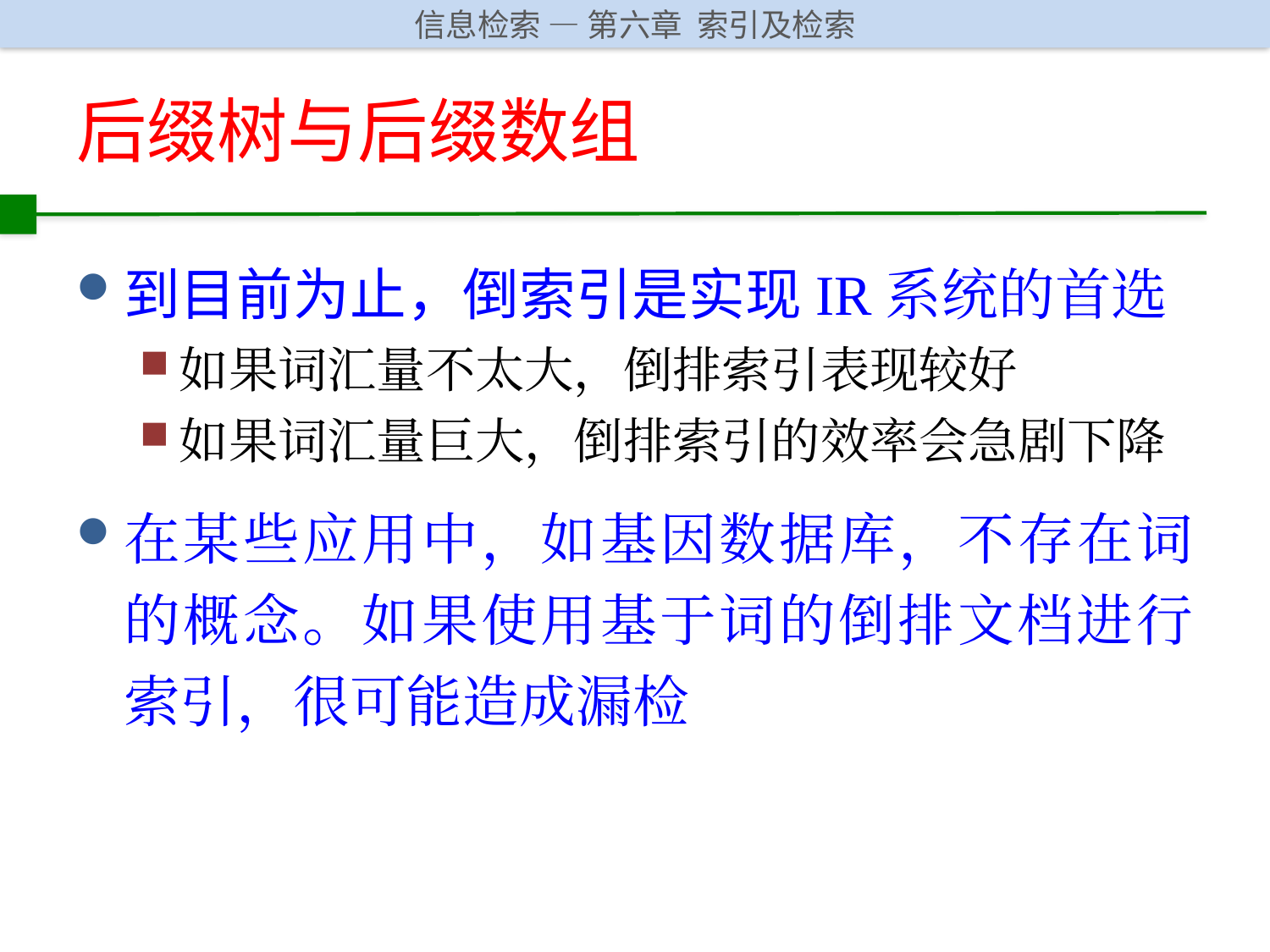

# 后缀树与后缀数组
到目前为止，倒索引是实现IR系统的首选
如果词汇量不太大，倒排索引表现较好
如果词汇量巨大，倒排索引的效率会急剧下降
在某些应用中，如基因数据库，不存在词的概念。如果使用基于词的倒排文档进行索引，很可能造成漏检